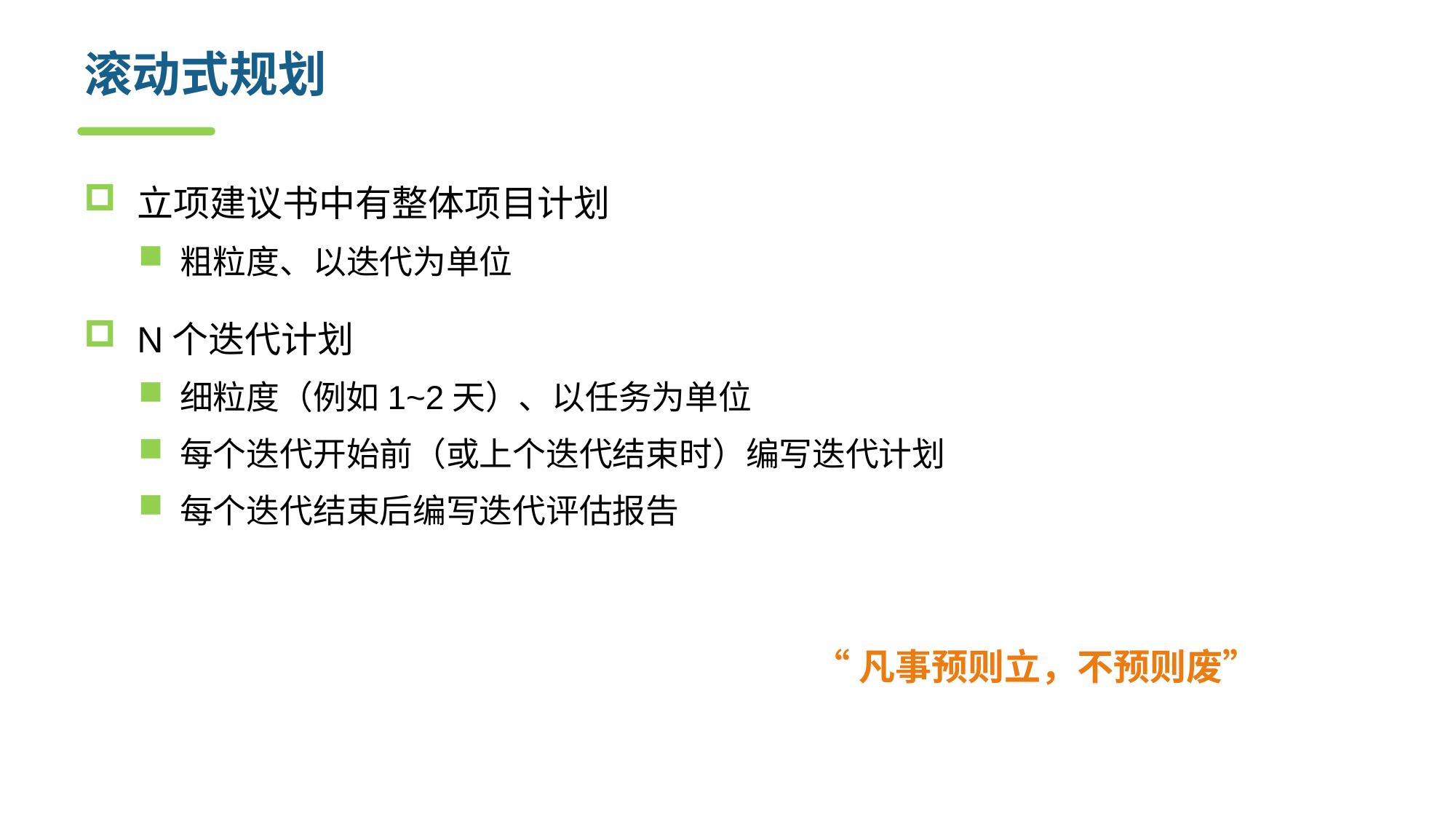

# 滚动式规划
立项建议书中有整体项目计划
粗粒度、以迭代为单位
N个迭代计划
细粒度（例如1~2天）、以任务为单位
每个迭代开始前（或上个迭代结束时）编写迭代计划
每个迭代结束后编写迭代评估报告
“凡事预则立，不预则废”
14